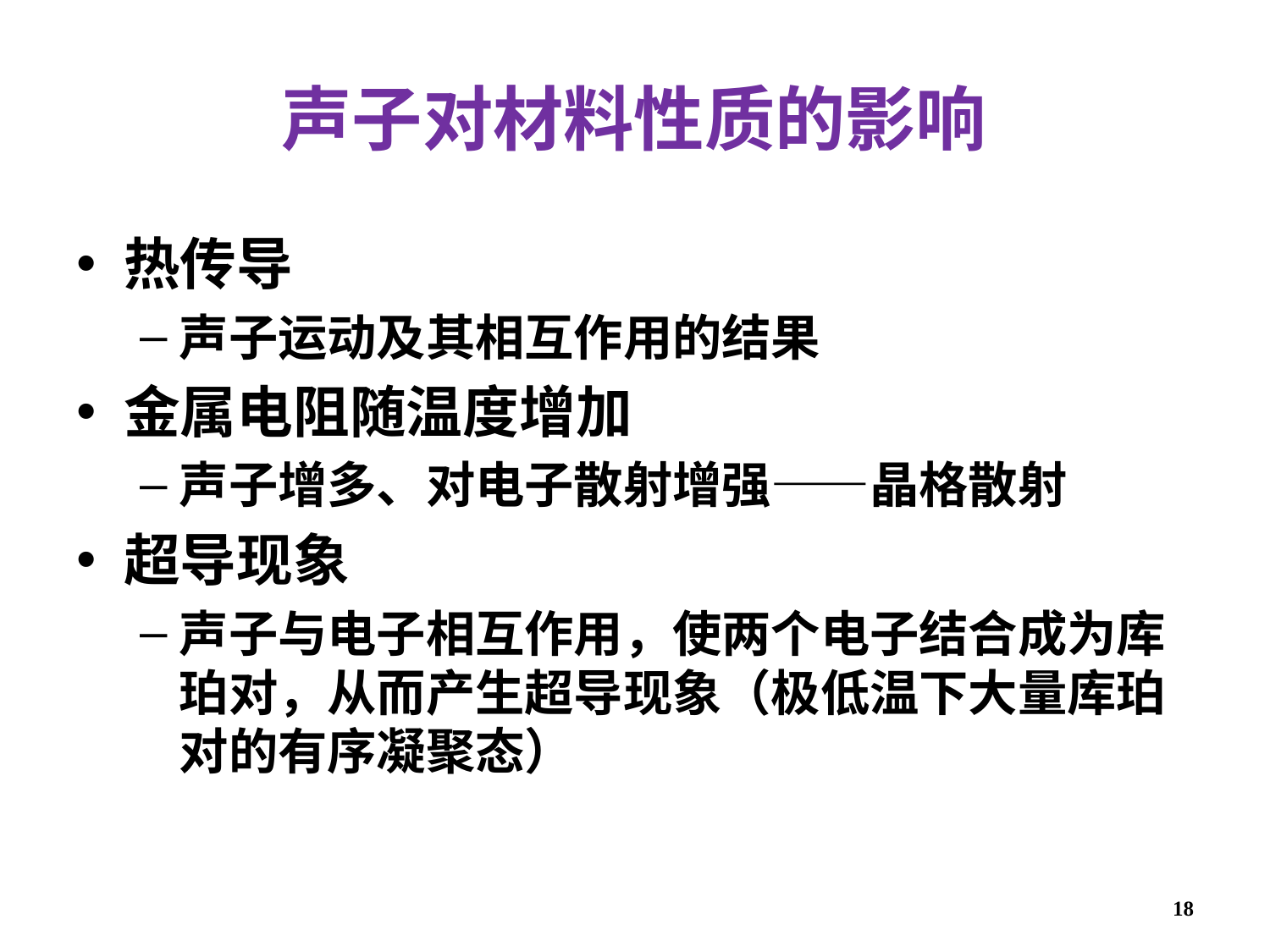

# 声子对材料性质的影响
热传导
声子运动及其相互作用的结果
金属电阻随温度增加
声子增多、对电子散射增强——晶格散射
超导现象
声子与电子相互作用，使两个电子结合成为库珀对，从而产生超导现象（极低温下大量库珀对的有序凝聚态）
18